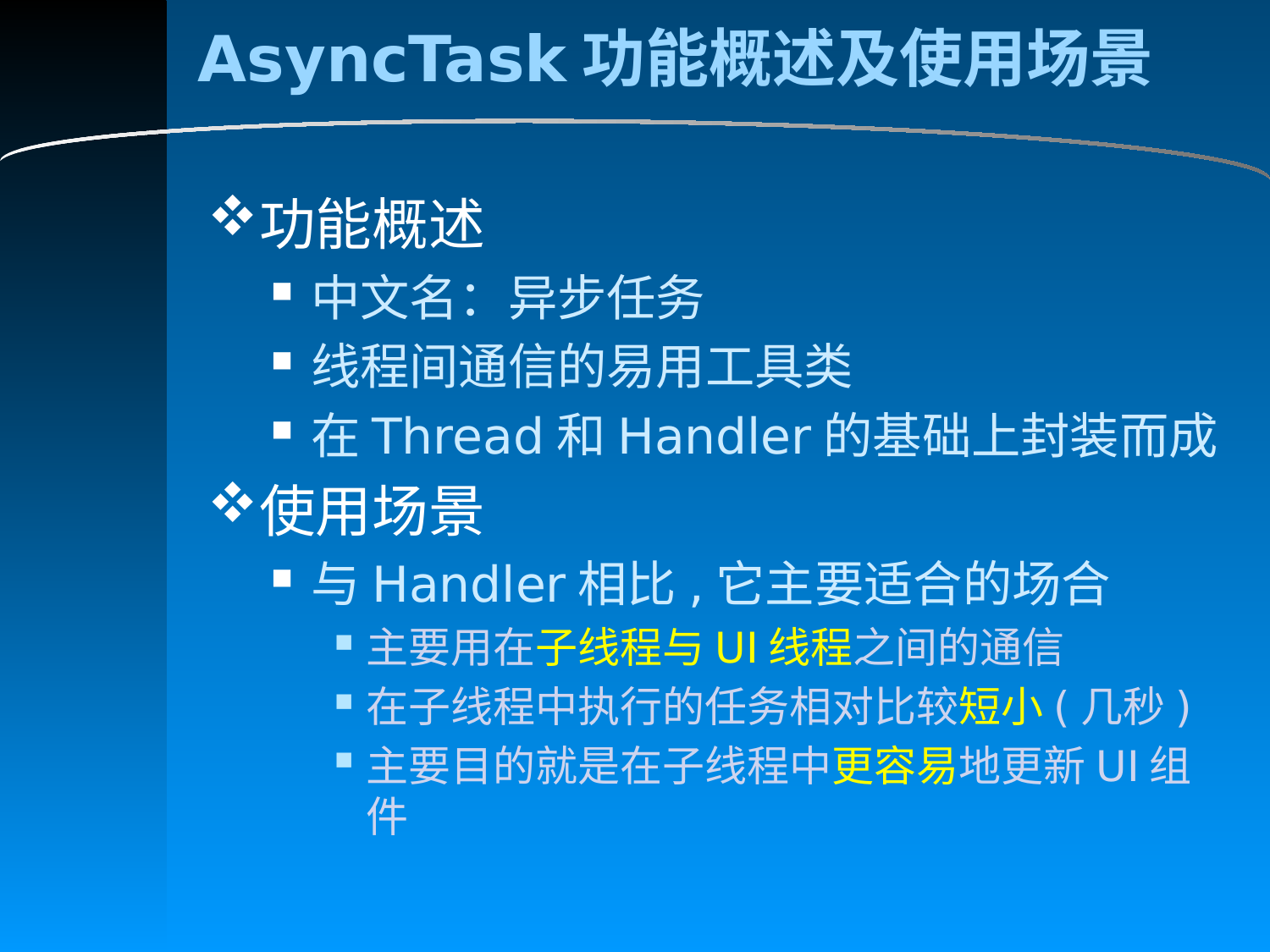

# AsyncTask功能概述及使用场景
功能概述
中文名：异步任务
线程间通信的易用工具类
在Thread和Handler的基础上封装而成
使用场景
与Handler相比,它主要适合的场合
主要用在子线程与UI线程之间的通信
在子线程中执行的任务相对比较短小(几秒)
主要目的就是在子线程中更容易地更新UI组件